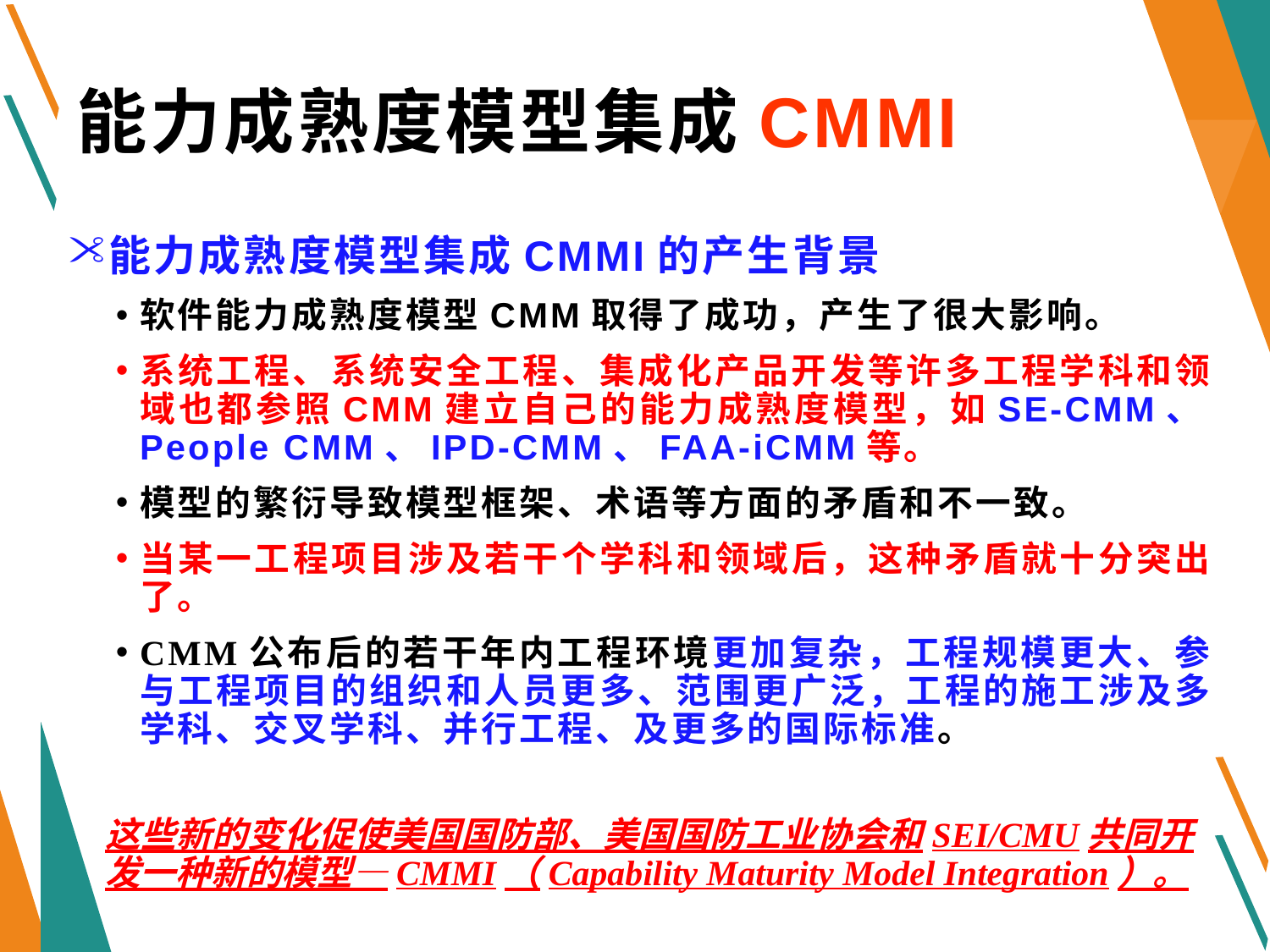

# 能力成熟度模型集成CMMI
能力成熟度模型集成CMMI的产生背景
软件能力成熟度模型CMM取得了成功，产生了很大影响。
系统工程、系统安全工程、集成化产品开发等许多工程学科和领域也都参照CMM建立自己的能力成熟度模型，如SE-CMM、People CMM、IPD-CMM、FAA-iCMM等。
模型的繁衍导致模型框架、术语等方面的矛盾和不一致。
当某一工程项目涉及若干个学科和领域后，这种矛盾就十分突出了。
CMM公布后的若干年内工程环境更加复杂，工程规模更大、参与工程项目的组织和人员更多、范围更广泛，工程的施工涉及多学科、交叉学科、并行工程、及更多的国际标准。
这些新的变化促使美国国防部、美国国防工业协会和SEI/CMU共同开发一种新的模型—CMMI（Capability Maturity Model Integration）。